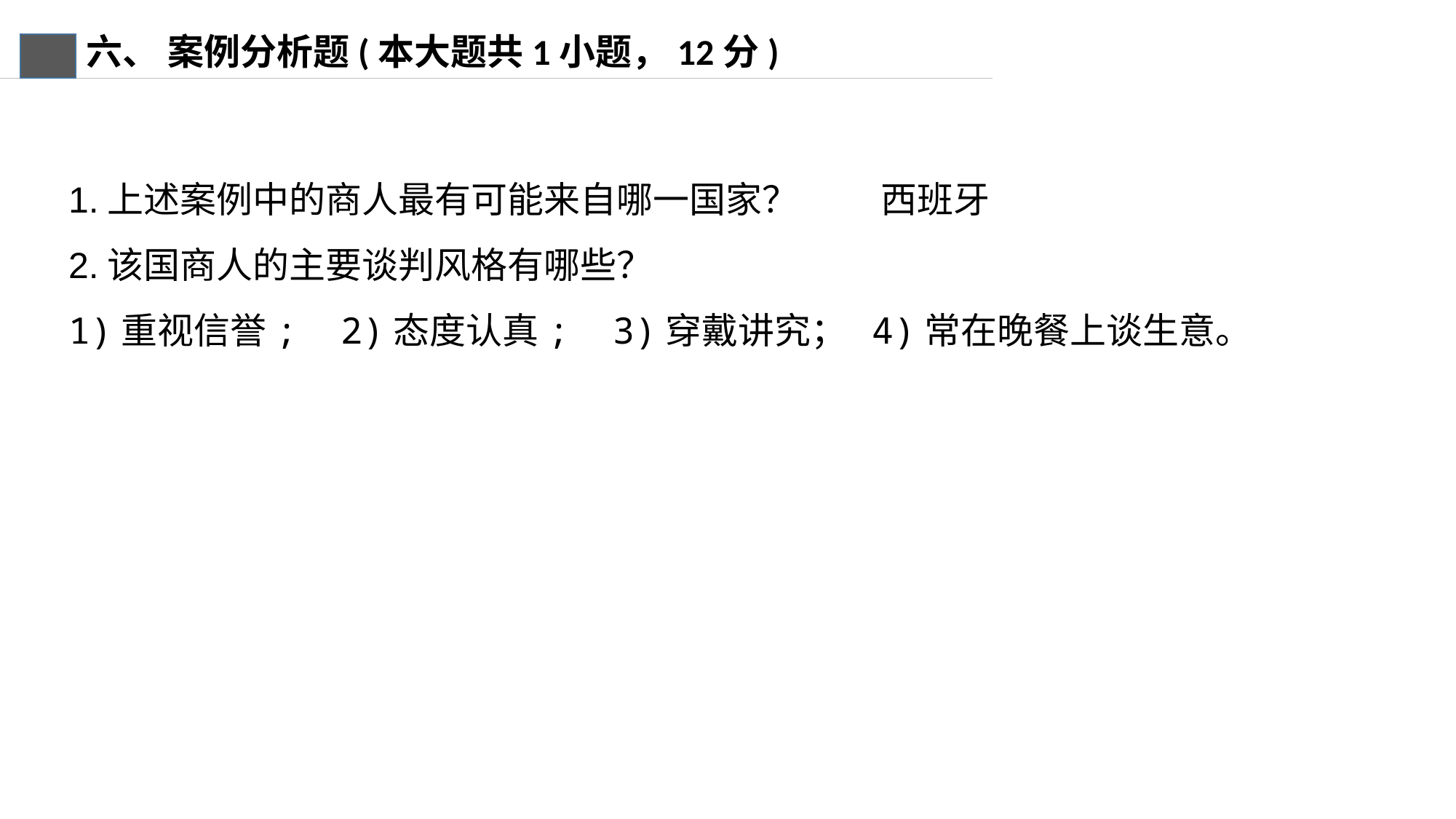

六、 案例分析题(本大题共1小题，12分)

1.上述案例中的商人最有可能来自哪一国家？          西班牙
2.该国商人的主要谈判风格有哪些？
1)重视信誉;  2)态度认真;  3)穿戴讲究；  4)常在晚餐上谈生意。